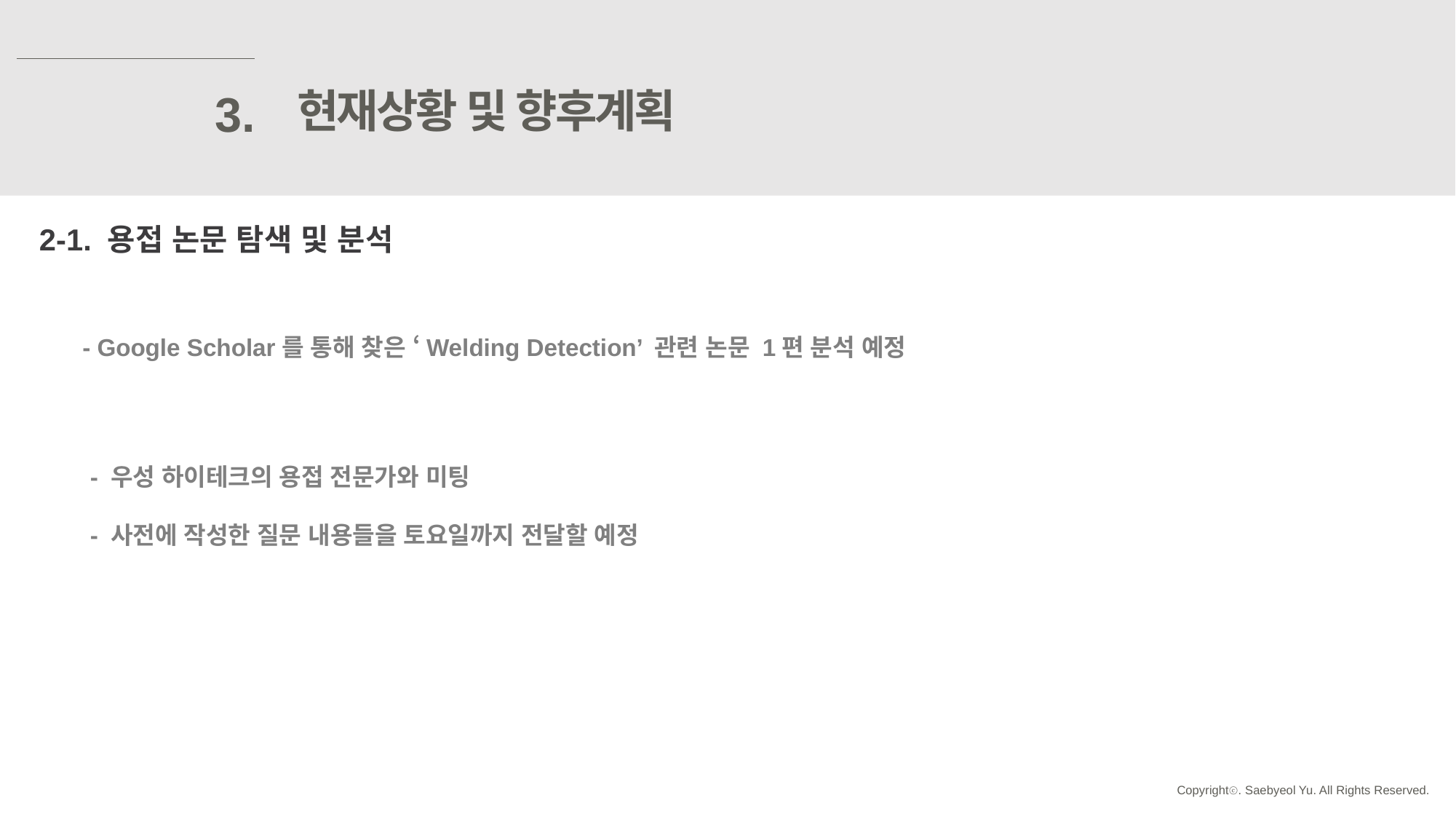

현재상황 및 향후계획
3.
2-1. 용접 논문 탐색 및 분석
- Google Scholar를 통해 찾은 ‘Welding Detection’ 관련 논문 1편 분석 예정
- 우성 하이테크의 용접 전문가와 미팅

- 사전에 작성한 질문 내용들을 토요일까지 전달할 예정